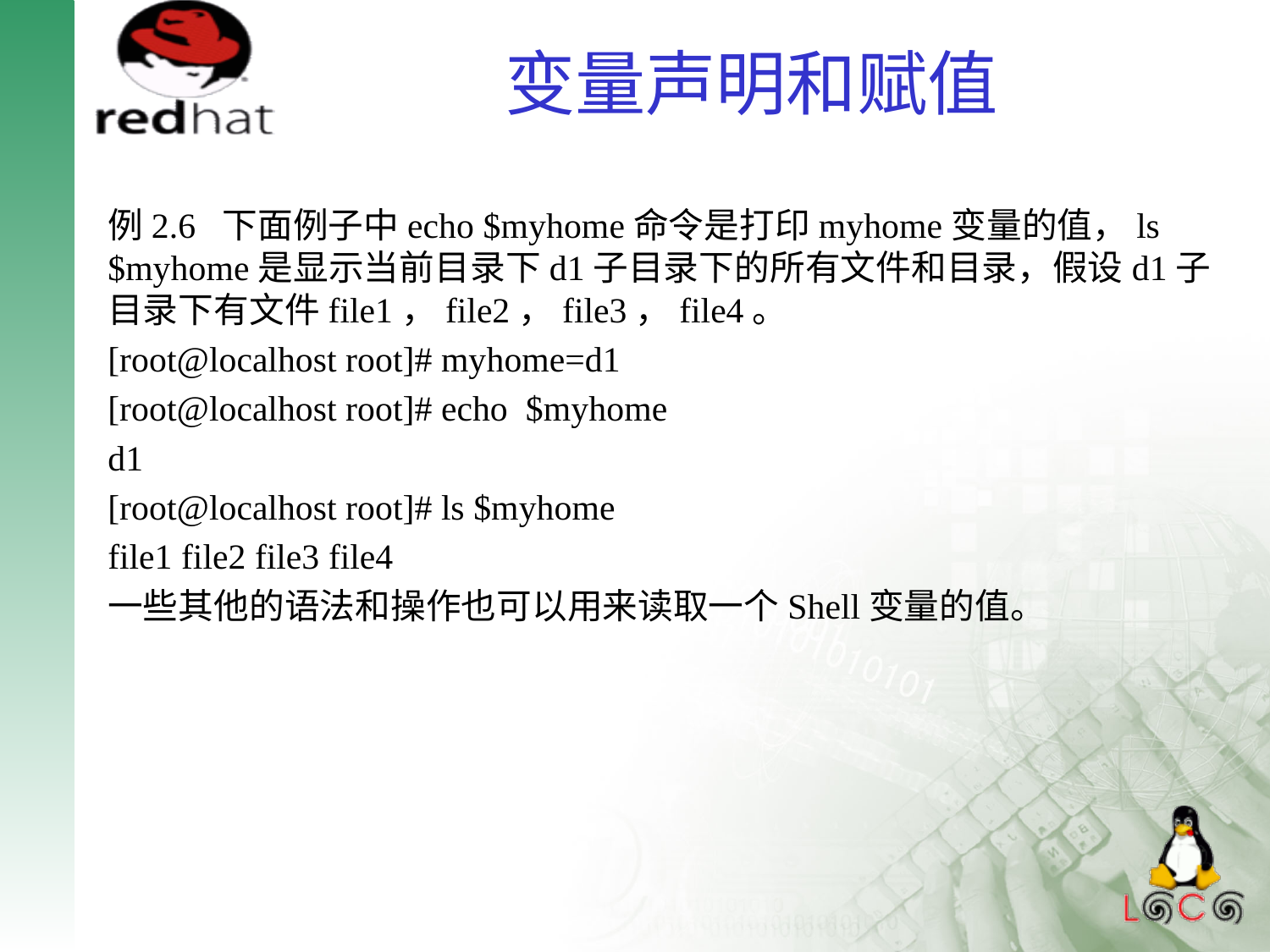

# 变量声明和赋值
例2.6  下面例子中echo $myhome命令是打印myhome变量的值，ls $myhome是显示当前目录下d1子目录下的所有文件和目录，假设d1子目录下有文件file1，file2，file3，file4。
[root@localhost root]# myhome=d1
[root@localhost root]# echo  $myhome
d1
[root@localhost root]# ls $myhome
file1 file2 file3 file4
一些其他的语法和操作也可以用来读取一个Shell变量的值。